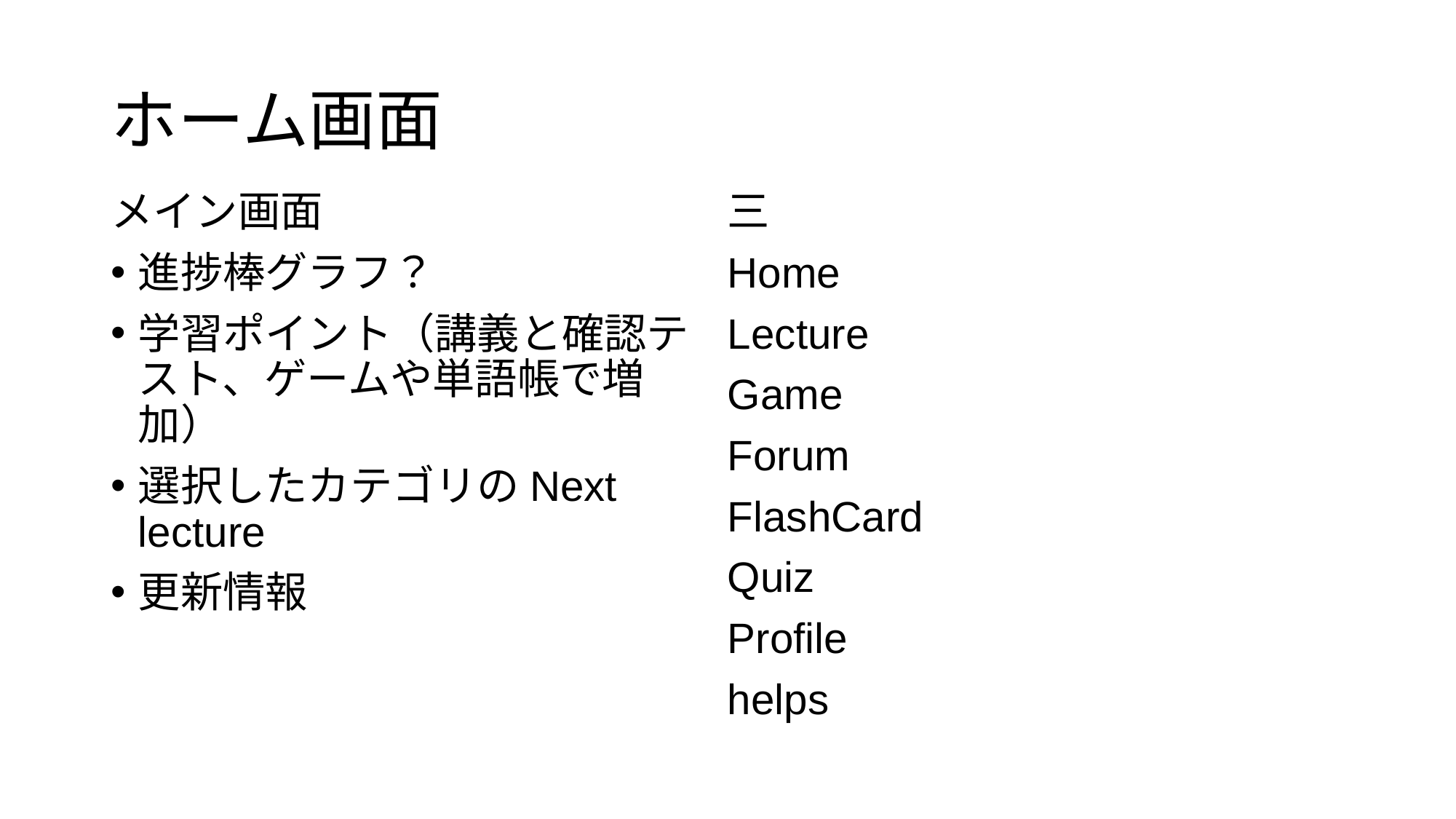

# ホーム画面
メイン画面
進捗棒グラフ？
学習ポイント（講義と確認テスト、ゲームや単語帳で増加）
選択したカテゴリのNext lecture
更新情報

三
Home
Lecture
Game
Forum
FlashCard
Quiz
Profile
helps